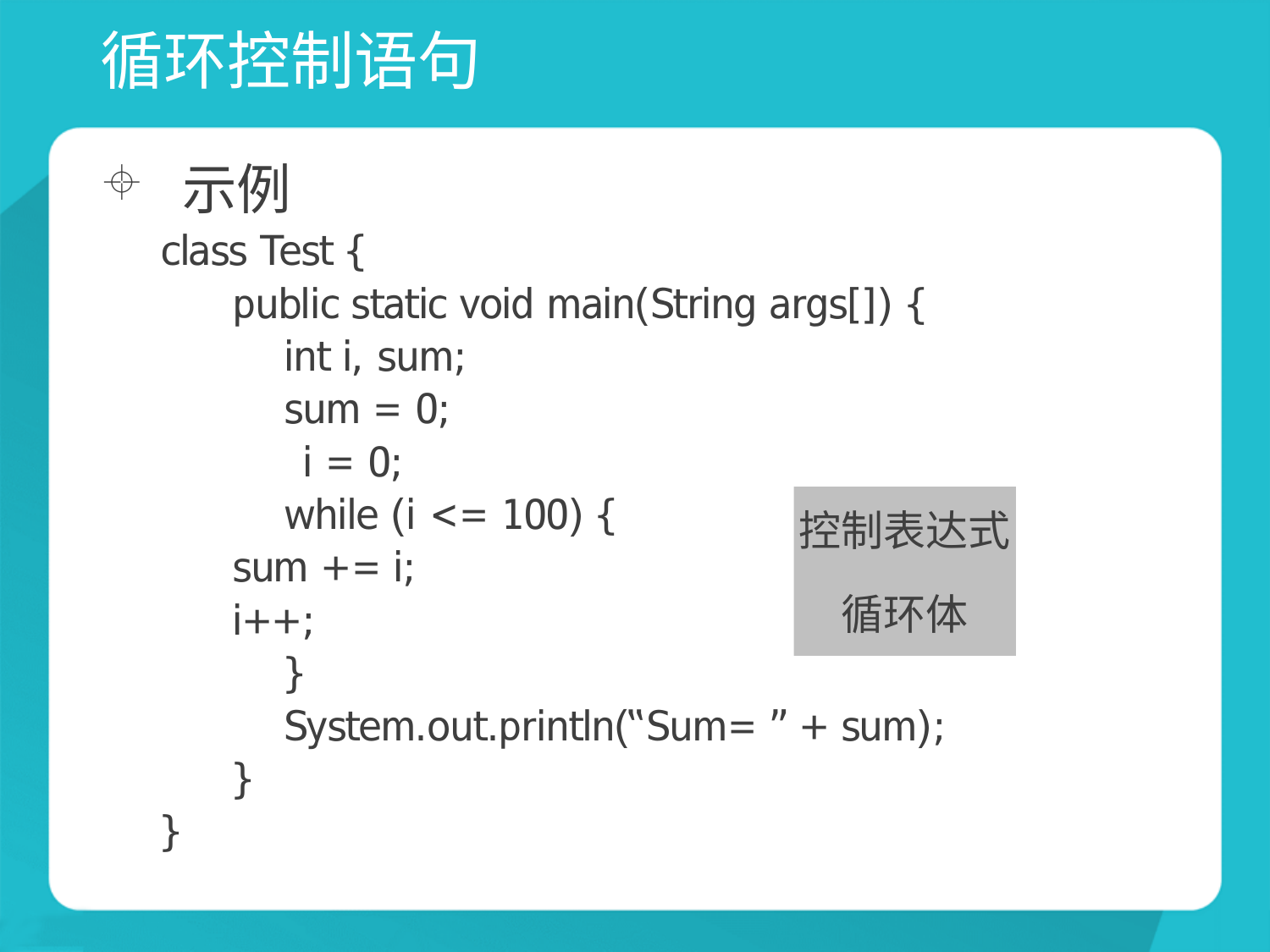

# 循环控制语句
示例
class Test {
	public static void main(String args[]) {
	    int i, sum;
	    sum = 0;
           i = 0;
	    while (i <= 100) {
		sum += i;
		i++;
	    }
	    System.out.println(“Sum= ” + sum);
	}
}
控制表达式
循环体